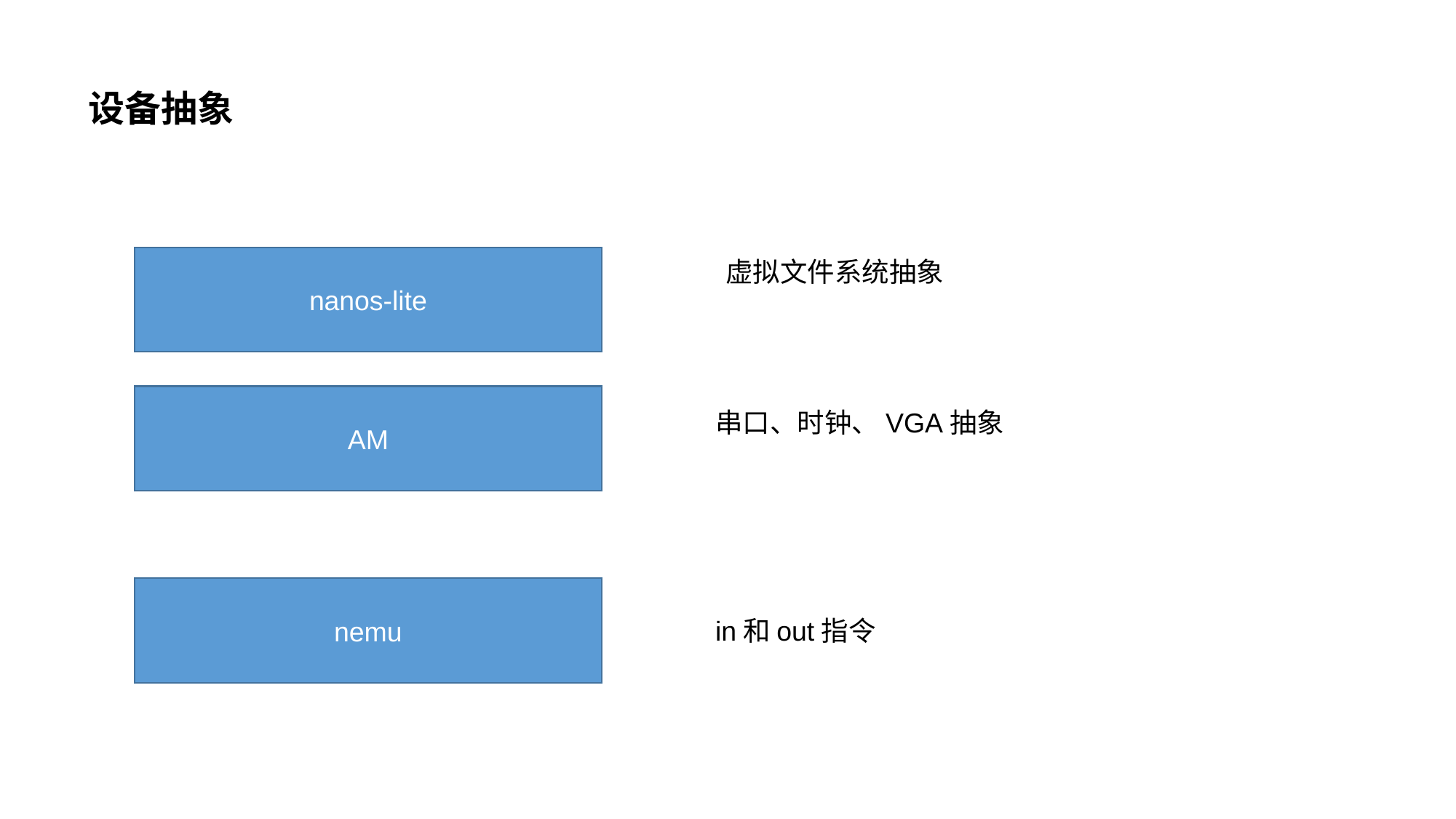

# 设备抽象
nanos-lite
虚拟文件系统抽象
AM
串口、时钟、VGA抽象
nemu
in和out指令